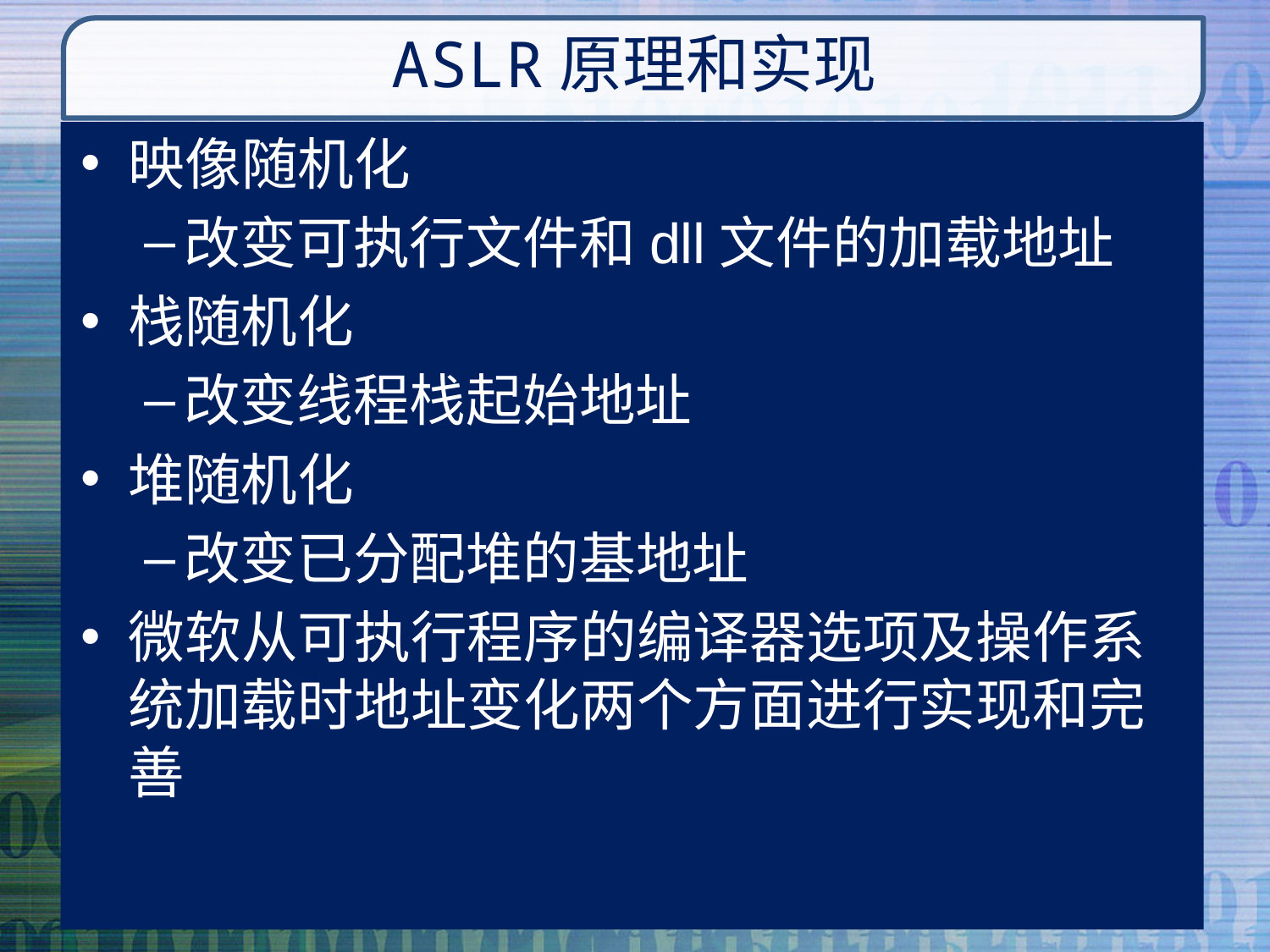

# ASLR原理和实现
映像随机化
改变可执行文件和dll文件的加载地址
栈随机化
改变线程栈起始地址
堆随机化
改变已分配堆的基地址
微软从可执行程序的编译器选项及操作系统加载时地址变化两个方面进行实现和完善